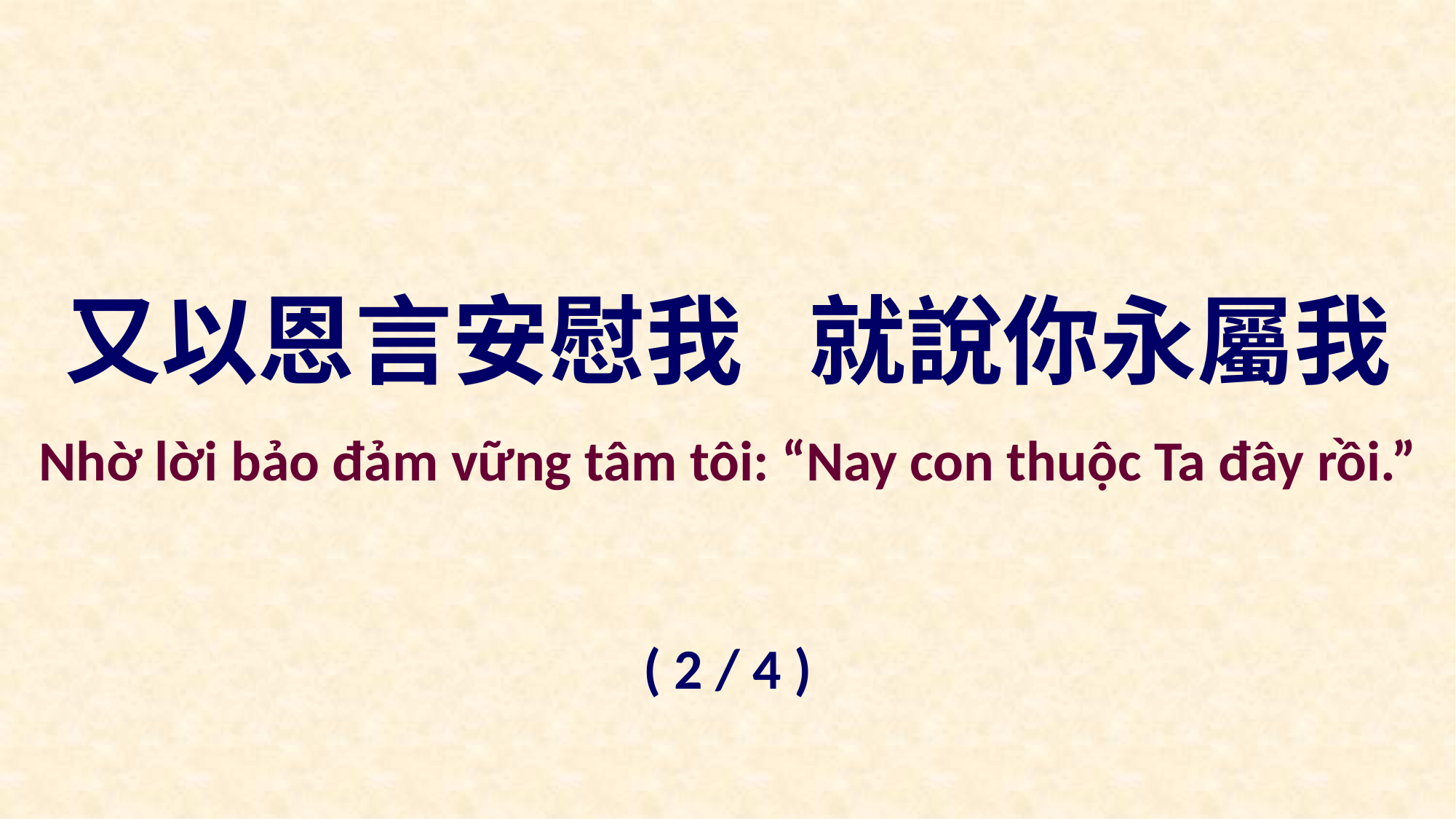

又以恩言安慰我   就說你永屬我
Nhờ lời bảo đảm vững tâm tôi: “Nay con thuộc Ta đây rồi.”
( 2 / 4 )